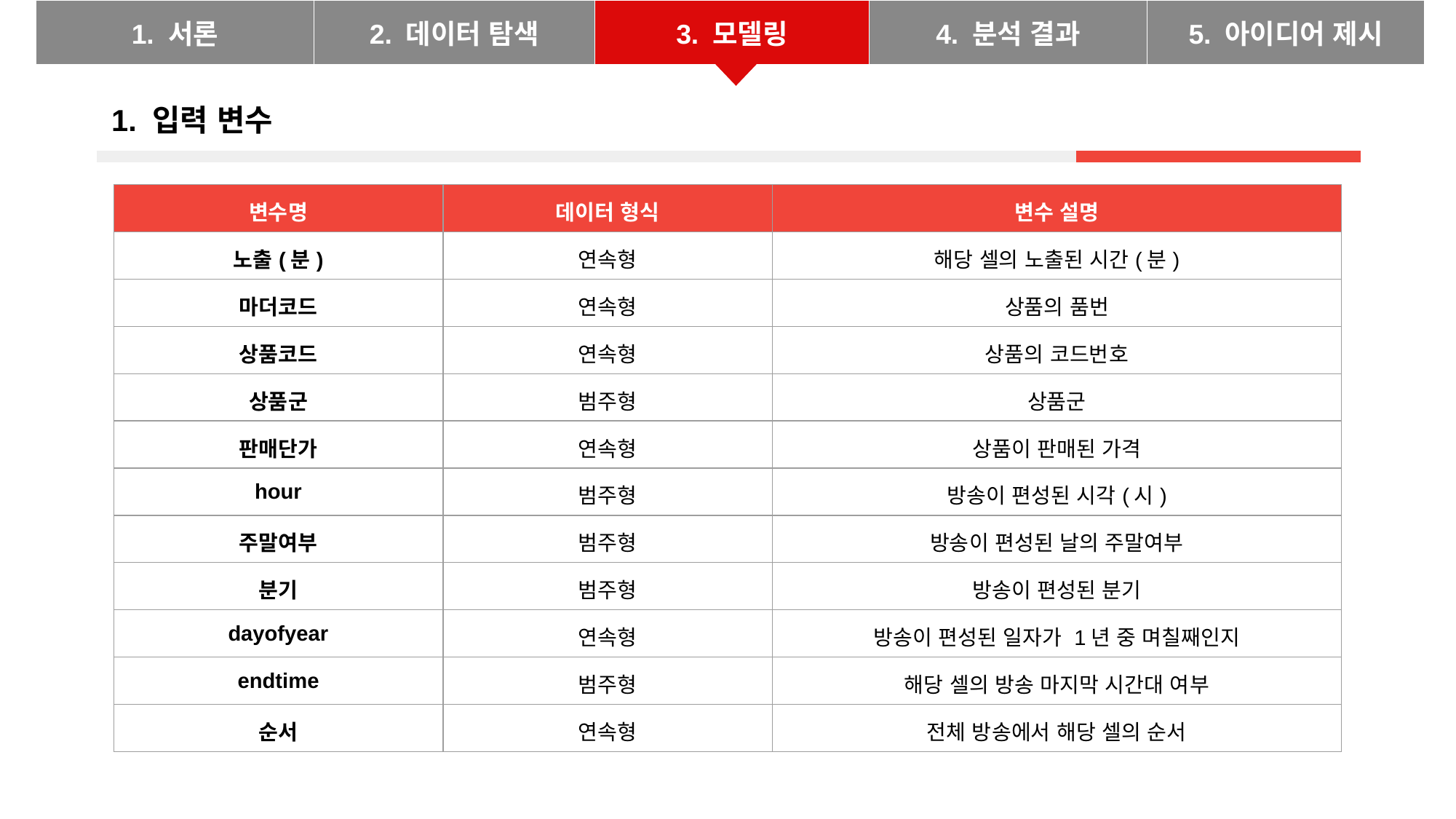

| 1. 서론 | 2. 데이터 탐색 | 3. 모델링 | 4. 분석 결과 | 5. 아이디어 제시 |
| --- | --- | --- | --- | --- |

1. 입력 변수

| 변수명 | 데이터 형식 | 변수 설명 |
| --- | --- | --- |
| 노출(분) | 연속형 | 해당 셀의 노출된 시간(분) |
| 마더코드 | 연속형 | 상품의 품번 |
| 상품코드 | 연속형 | 상품의 코드번호 |
| 상품군 | 범주형 | 상품군 |
| 판매단가 | 연속형 | 상품이 판매된 가격 |
| hour | 범주형 | 방송이 편성된 시각(시) |
| 주말여부 | 범주형 | 방송이 편성된 날의 주말여부 |
| 분기 | 범주형 | 방송이 편성된 분기 |
| dayofyear | 연속형 | 방송이 편성된 일자가 1년 중 며칠째인지 |
| endtime | 범주형 | 해당 셀의 방송 마지막 시간대 여부 |
| 순서 | 연속형 | 전체 방송에서 해당 셀의 순서 |